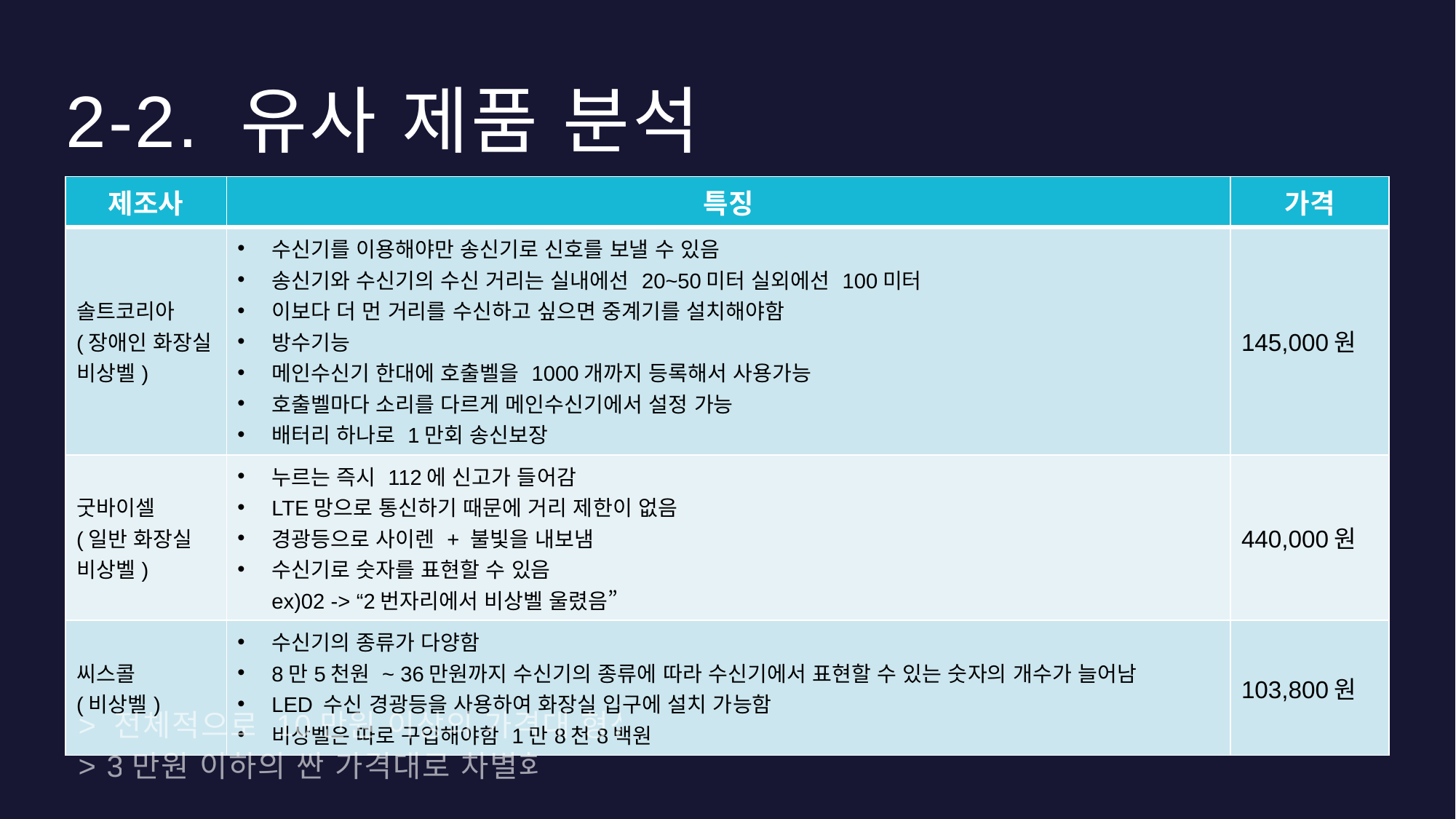

# 2-2. 유사 제품 분석
| 제조사 | 특징 | 가격 |
| --- | --- | --- |
| 솔트코리아 (장애인 화장실 비상벨) | 수신기를 이용해야만 송신기로 신호를 보낼 수 있음 송신기와 수신기의 수신 거리는 실내에선 20~50미터 실외에선 100미터 이보다 더 먼 거리를 수신하고 싶으면 중계기를 설치해야함 방수기능 메인수신기 한대에 호출벨을 1000개까지 등록해서 사용가능 호출벨마다 소리를 다르게 메인수신기에서 설정 가능 배터리 하나로 1만회 송신보장 | 145,000원 |
| 굿바이셀 (일반 화장실 비상벨) | 누르는 즉시 112에 신고가 들어감 LTE망으로 통신하기 때문에 거리 제한이 없음 경광등으로 사이렌 + 불빛을 내보냄 수신기로 숫자를 표현할 수 있음 ex)02 -> “2번자리에서 비상벨 울렸음” | 440,000원 |
| 씨스콜 (비상벨) | 수신기의 종류가 다양함 8만5천원 ~ 36만원까지 수신기의 종류에 따라 수신기에서 표현할 수 있는 숫자의 개수가 늘어남 LED 수신 경광등을 사용하여 화장실 입구에 설치 가능함 비상벨은 따로 구입해야함 1만8천8백원 | 103,800원 |
> 전체적으로 10만원 이상의 가격대 형성
> 3만원 이하의 싼 가격대로 차별화